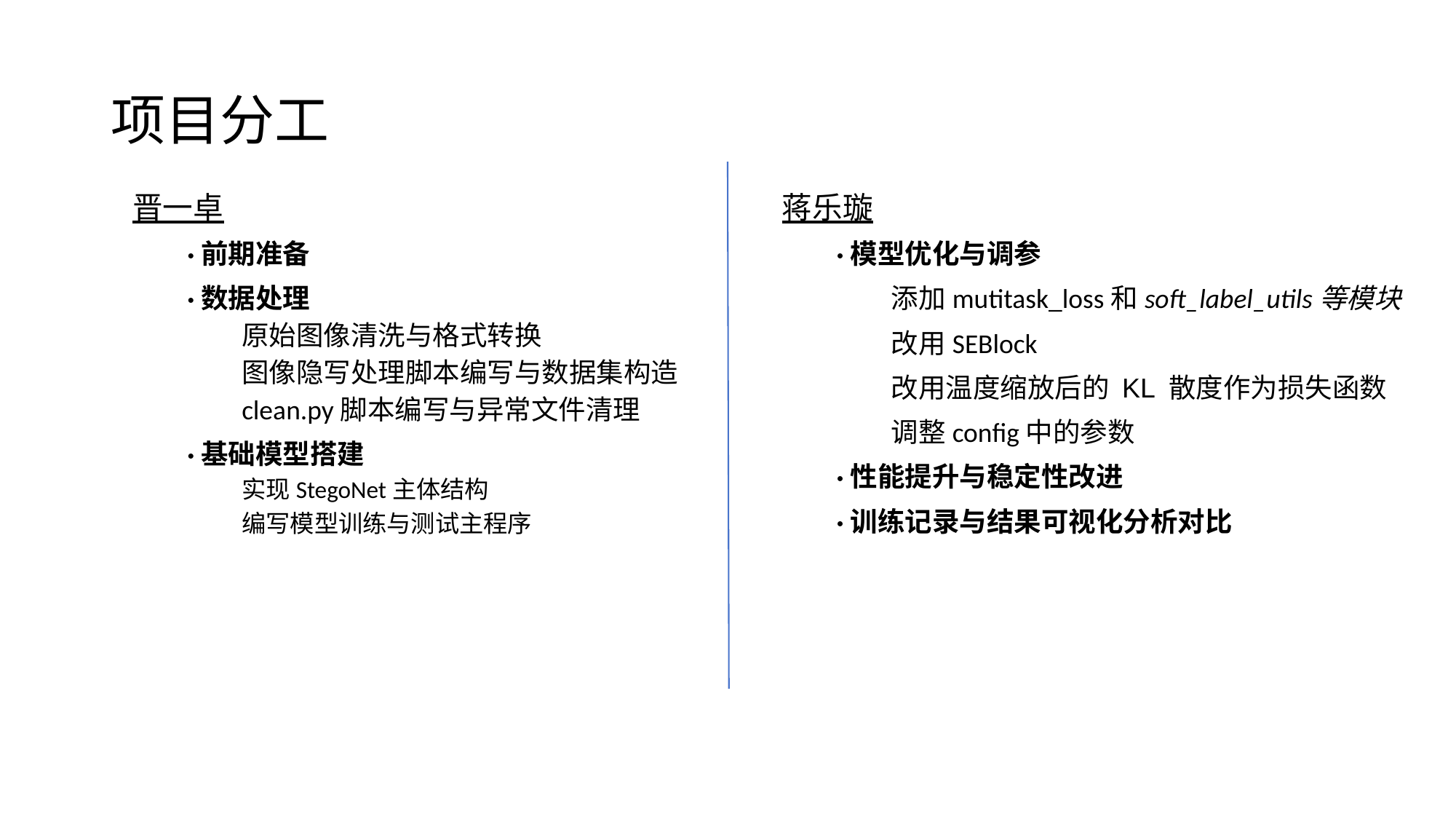

# 项目分工
晋一卓
·前期准备
·数据处理
原始图像清洗与格式转换
图像隐写处理脚本编写与数据集构造
clean.py脚本编写与异常文件清理
·基础模型搭建
实现StegoNet主体结构
编写模型训练与测试主程序
蒋乐璇
·模型优化与调参
	添加mutitask_loss和soft_label_utils等模块
	改用SEBlock
	改用温度缩放后的 KL 散度作为损失函数
	调整config中的参数
·性能提升与稳定性改进
·训练记录与结果可视化分析对比